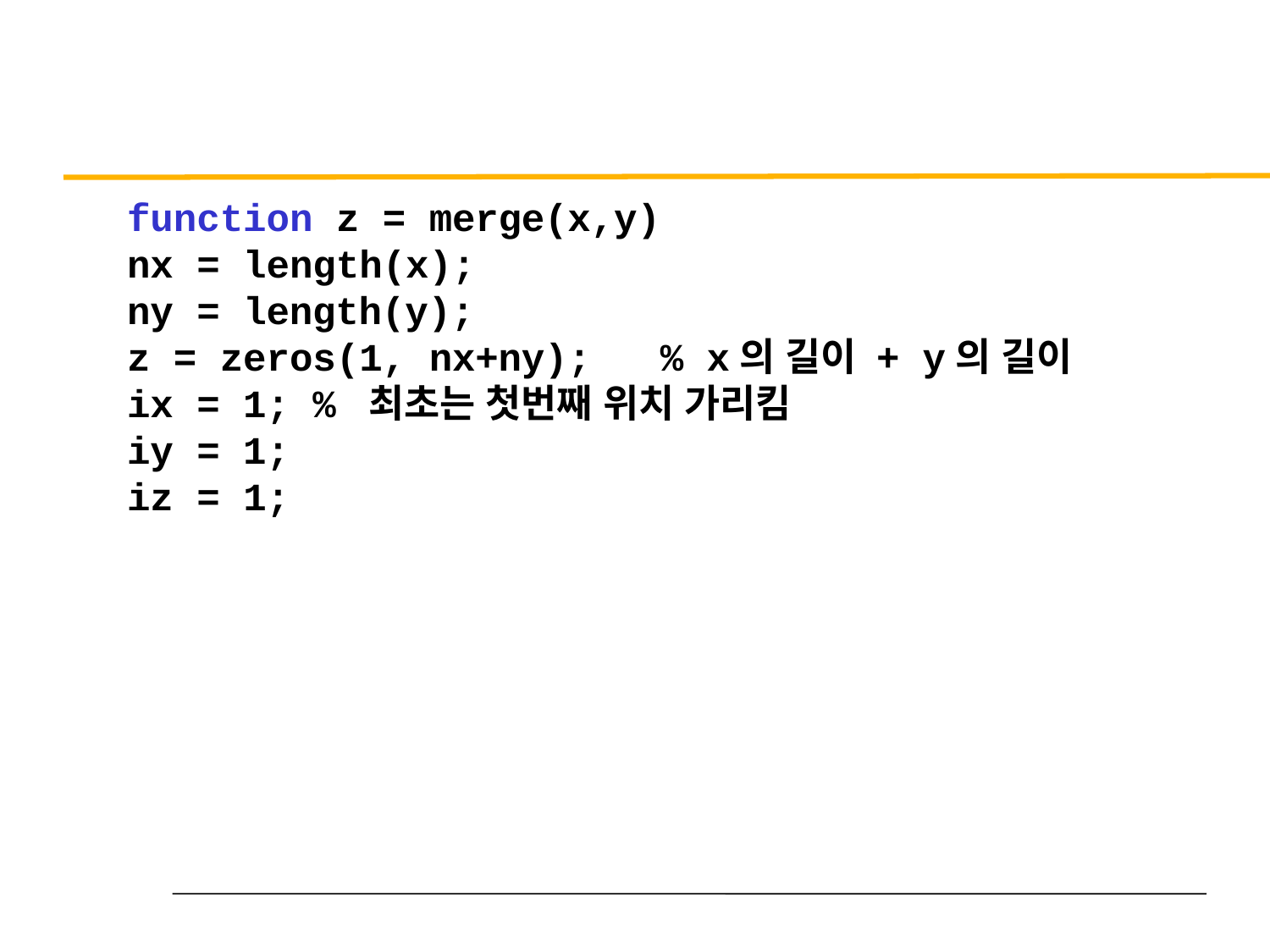

function z = merge(x,y)
nx = length(x);
ny = length(y);
z = zeros(1, nx+ny);   % x의 길이 + y의 길이
ix = 1; % 최초는 첫번째 위치 가리킴
iy = 1;
iz = 1;